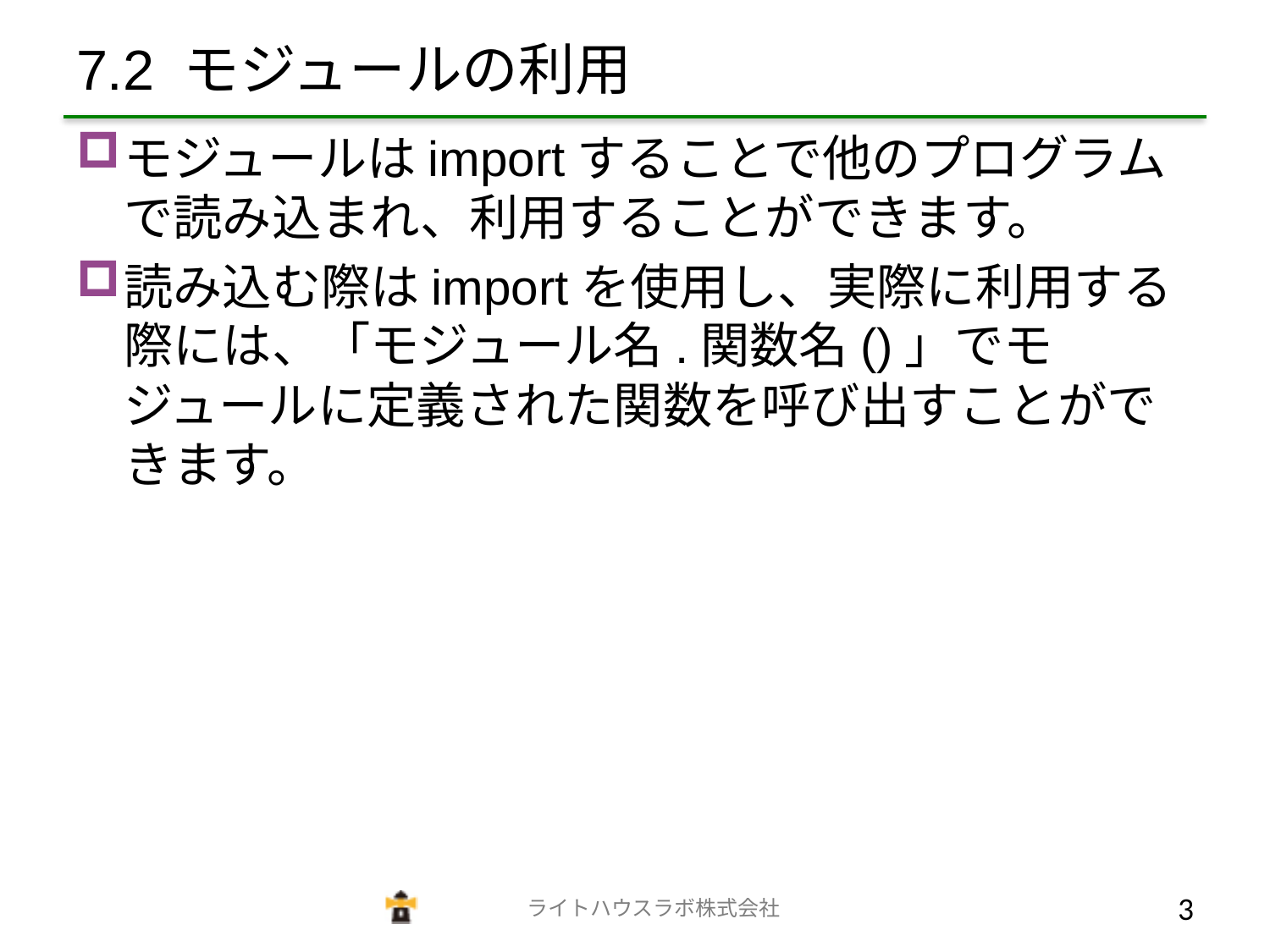

# 7.2 モジュールの利用
モジュールはimportすることで他のプログラムで読み込まれ、利用することができます。
読み込む際はimportを使用し、実際に利用する際には、「モジュール名.関数名()」でモジュールに定義された関数を呼び出すことができます。
　　　　　　　　　　　　　ライトハウスラボ株式会社
3